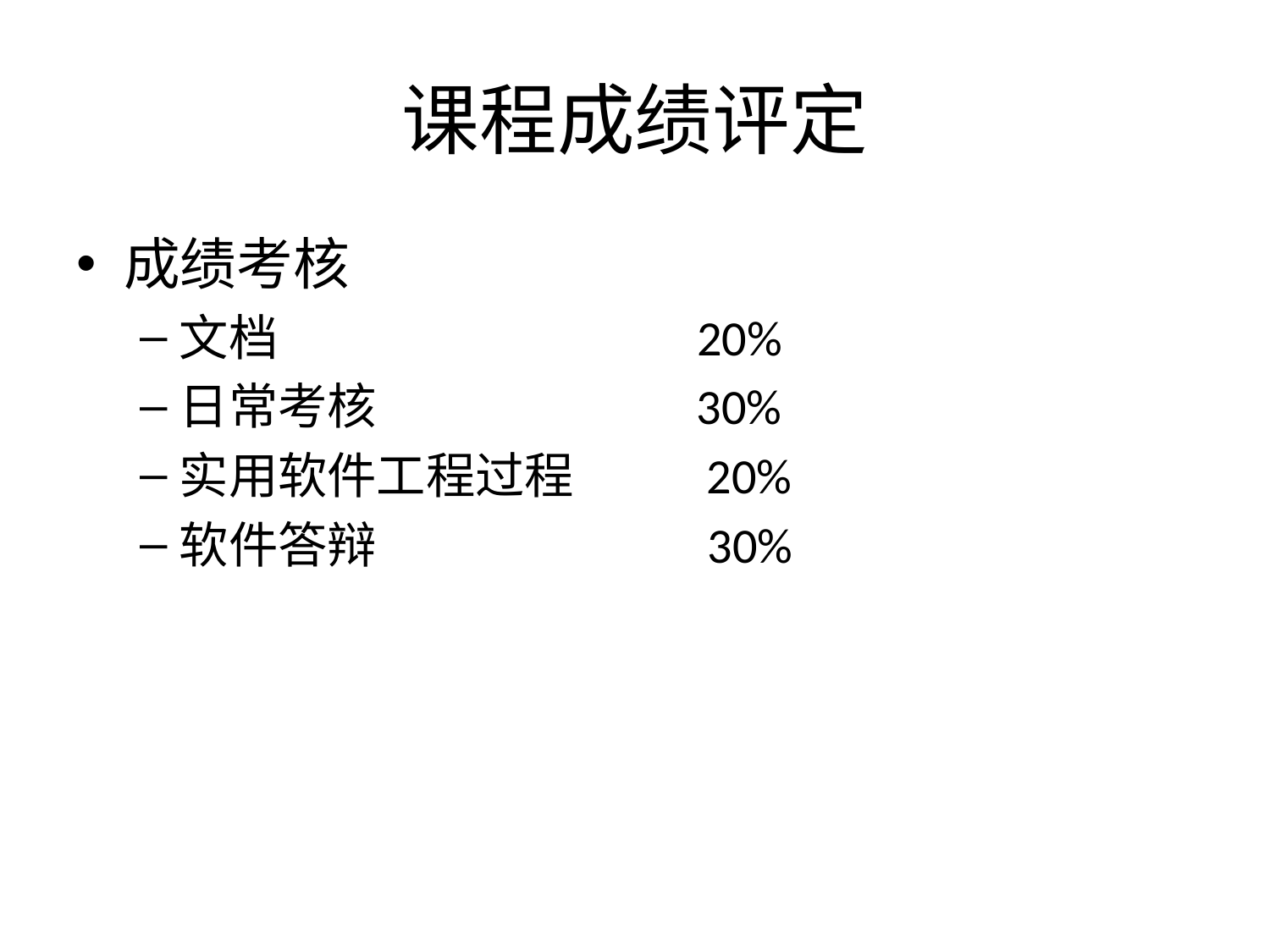

# 课程成绩评定
成绩考核
文档                                     20%
日常考核                            30%
实用软件工程过程           20%
软件答辩                             30%